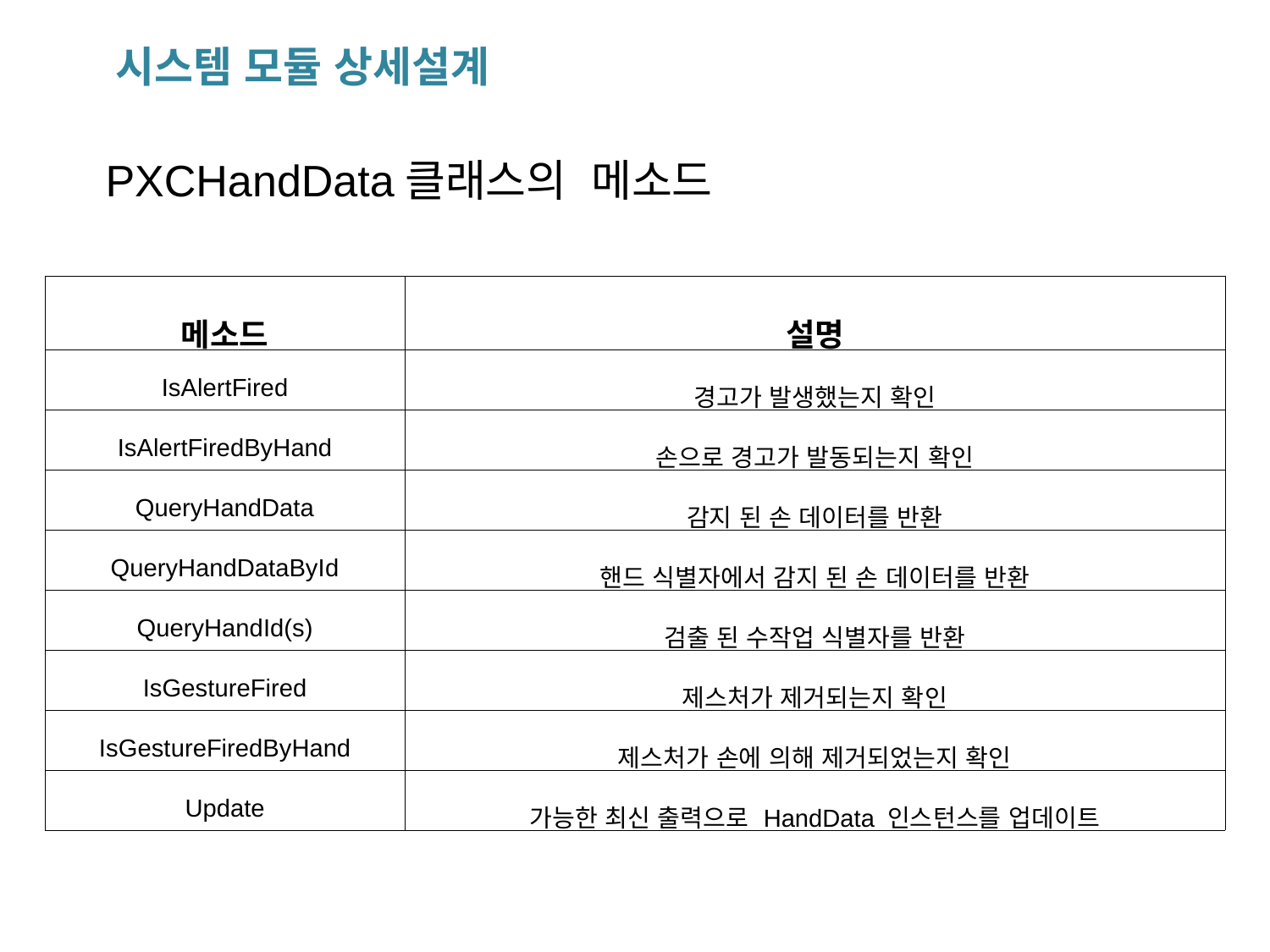

시스템 모듈 상세설계
PXCHandData클래스의  메소드
| 메소드 | 설명 |
| --- | --- |
| IsAlertFired | 경고가 발생했는지 확인 |
| IsAlertFiredByHand | 손으로 경고가 발동되는지 확인 |
| QueryHandData | 감지 된 손 데이터를 반환 |
| QueryHandDataById | 핸드 식별자에서 감지 된 손 데이터를 반환 |
| QueryHandId(s) | 검출 된 수작업 식별자를 반환 |
| IsGestureFired | 제스처가 제거되는지 확인 |
| IsGestureFiredByHand | 제스처가 손에 의해 제거되었는지 확인 |
| Update | 가능한 최신 출력으로 HandData 인스턴스를 업데이트 |